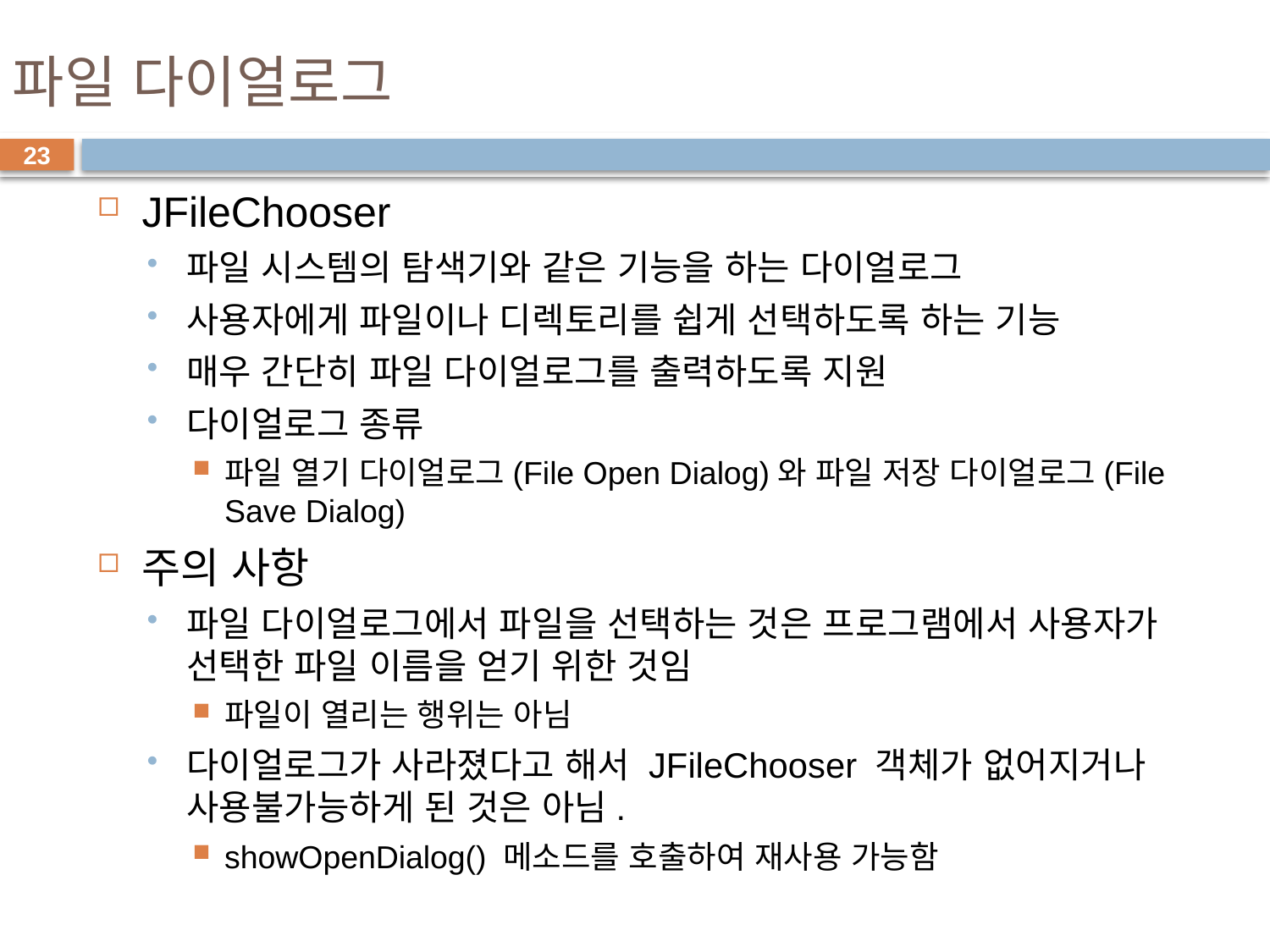

# 파일 다이얼로그
23
JFileChooser
파일 시스템의 탐색기와 같은 기능을 하는 다이얼로그
사용자에게 파일이나 디렉토리를 쉽게 선택하도록 하는 기능
매우 간단히 파일 다이얼로그를 출력하도록 지원
다이얼로그 종류
파일 열기 다이얼로그(File Open Dialog)와 파일 저장 다이얼로그(File Save Dialog)
주의 사항
파일 다이얼로그에서 파일을 선택하는 것은 프로그램에서 사용자가 선택한 파일 이름을 얻기 위한 것임
파일이 열리는 행위는 아님
다이얼로그가 사라졌다고 해서 JFileChooser 객체가 없어지거나 사용불가능하게 된 것은 아님.
showOpenDialog() 메소드를 호출하여 재사용 가능함